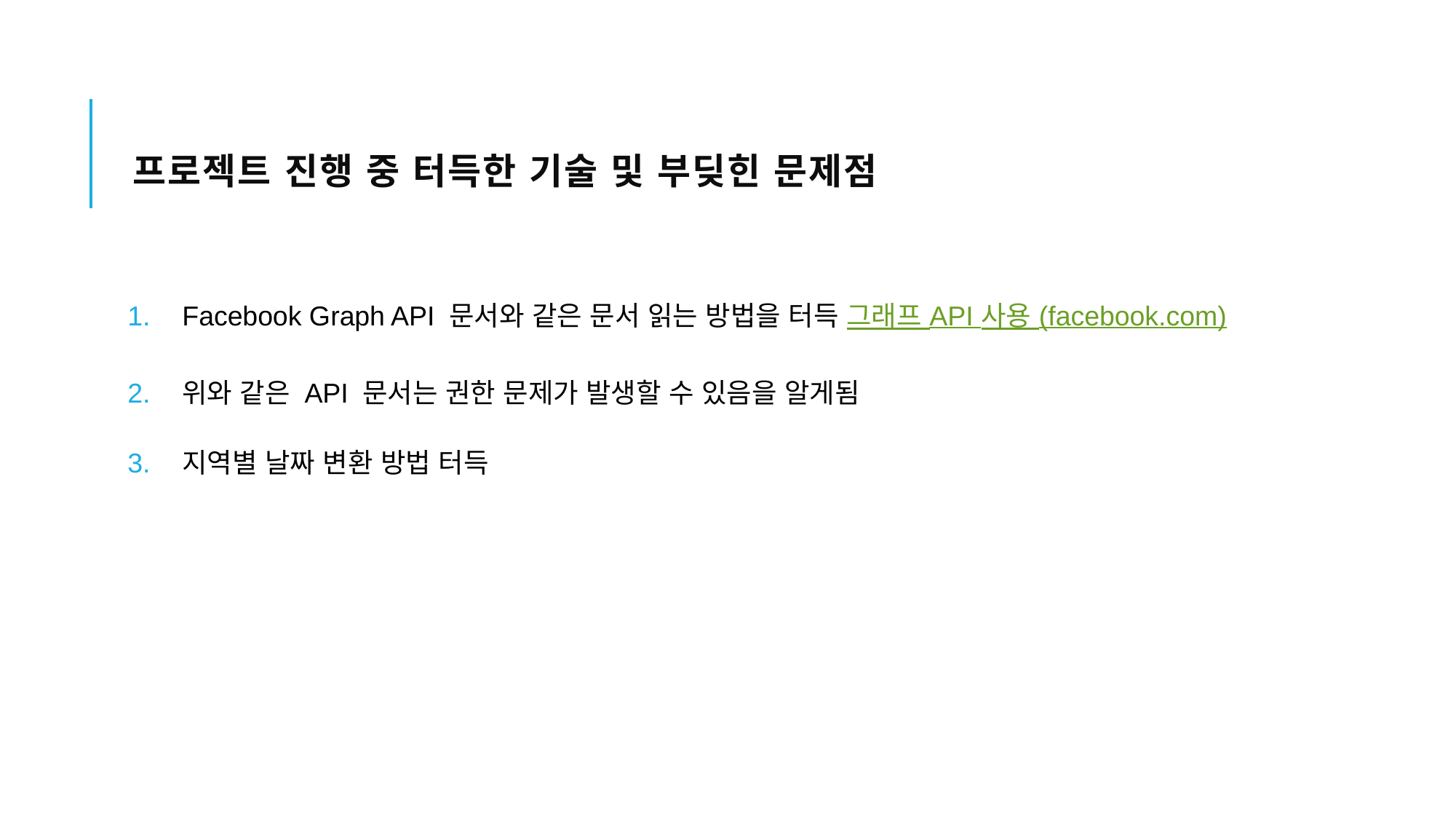

# 프로젝트 진행 중 터득한 기술 및 부딪힌 문제점
Facebook Graph API 문서와 같은 문서 읽는 방법을 터득 그래프 API 사용 (facebook.com)
위와 같은 API 문서는 권한 문제가 발생할 수 있음을 알게됨
지역별 날짜 변환 방법 터득